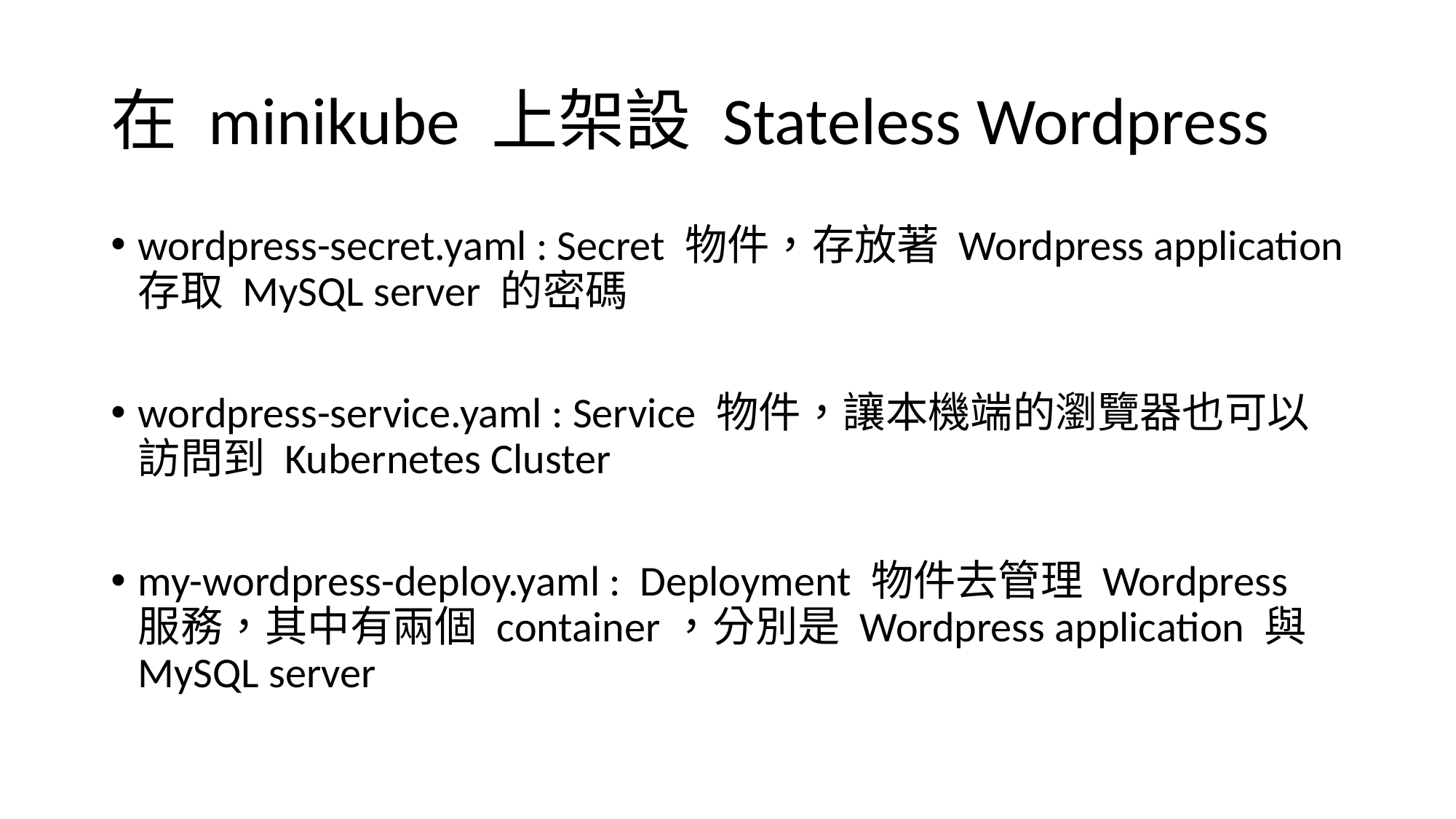

# 在 minikube 上架設 Stateless Wordpress
wordpress-secret.yaml : Secret 物件，存放著 Wordpress application 存取 MySQL server 的密碼

wordpress-service.yaml : Service 物件，讓本機端的瀏覽器也可以訪問到 Kubernetes Cluster

my-wordpress-deploy.yaml :  Deployment 物件去管理 Wordpress 服務，其中有兩個 container，分別是 Wordpress application 與 MySQL server